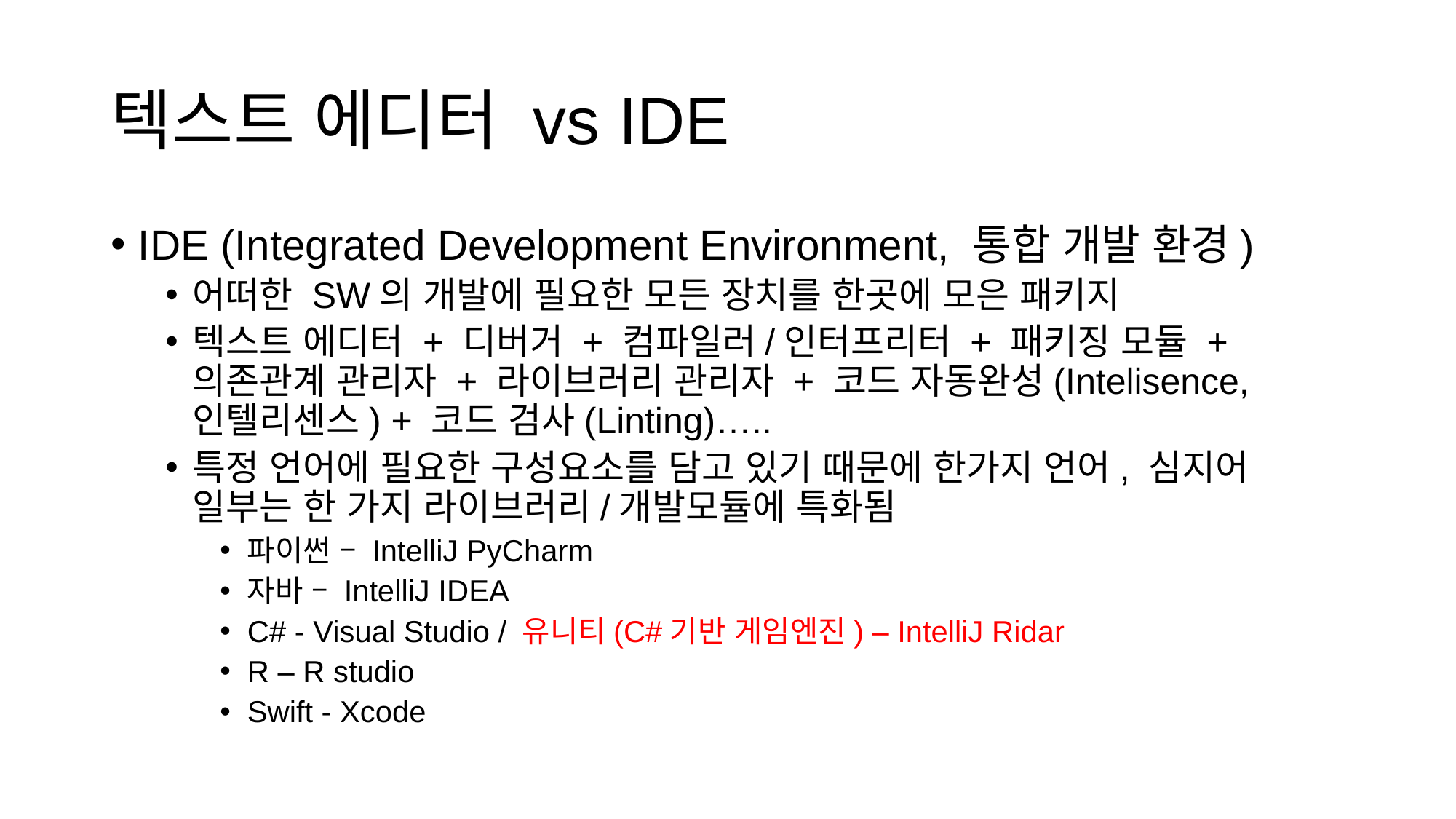

# 텍스트 에디터 vs IDE
IDE (Integrated Development Environment, 통합 개발 환경)
어떠한 SW의 개발에 필요한 모든 장치를 한곳에 모은 패키지
텍스트 에디터 + 디버거 + 컴파일러/인터프리터 + 패키징 모듈 + 의존관계 관리자 + 라이브러리 관리자 + 코드 자동완성(Intelisence, 인텔리센스) + 코드 검사(Linting)…..
특정 언어에 필요한 구성요소를 담고 있기 때문에 한가지 언어, 심지어 일부는 한 가지 라이브러리/개발모듈에 특화됨
파이썬 – IntelliJ PyCharm
자바 – IntelliJ IDEA
C# - Visual Studio / 유니티(C#기반 게임엔진) – IntelliJ Ridar
R – R studio
Swift - Xcode